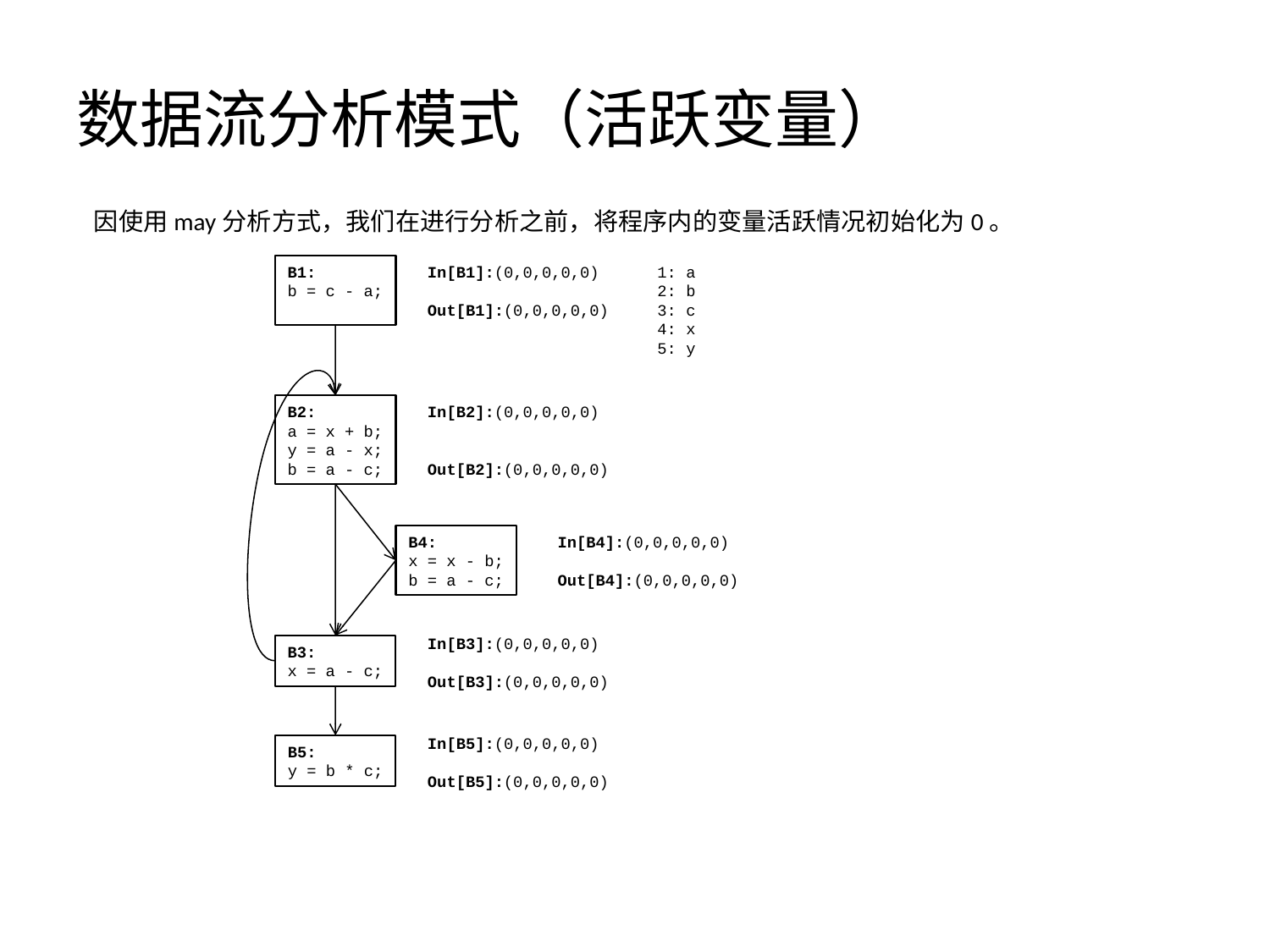

# 数据流分析模式（活跃变量）

因使用may分析方式，我们在进行分析之前，将程序内的变量活跃情况初始化为0。

B1:
b = c - a;
In[B1]:(0,0,0,0,0)
1: a
2: b
3: c
4: x
5: y
Out[B1]:(0,0,0,0,0)
B2:
a = x + b;
y = a - x;
b = a - c;
In[B2]:(0,0,0,0,0)
Out[B2]:(0,0,0,0,0)
B4:
x = x - b;
b = a - c;
In[B4]:(0,0,0,0,0)
Out[B4]:(0,0,0,0,0)
In[B3]:(0,0,0,0,0)
B3:
x = a - c;
Out[B3]:(0,0,0,0,0)
In[B5]:(0,0,0,0,0)
B5:
y = b * c;
Out[B5]:(0,0,0,0,0)